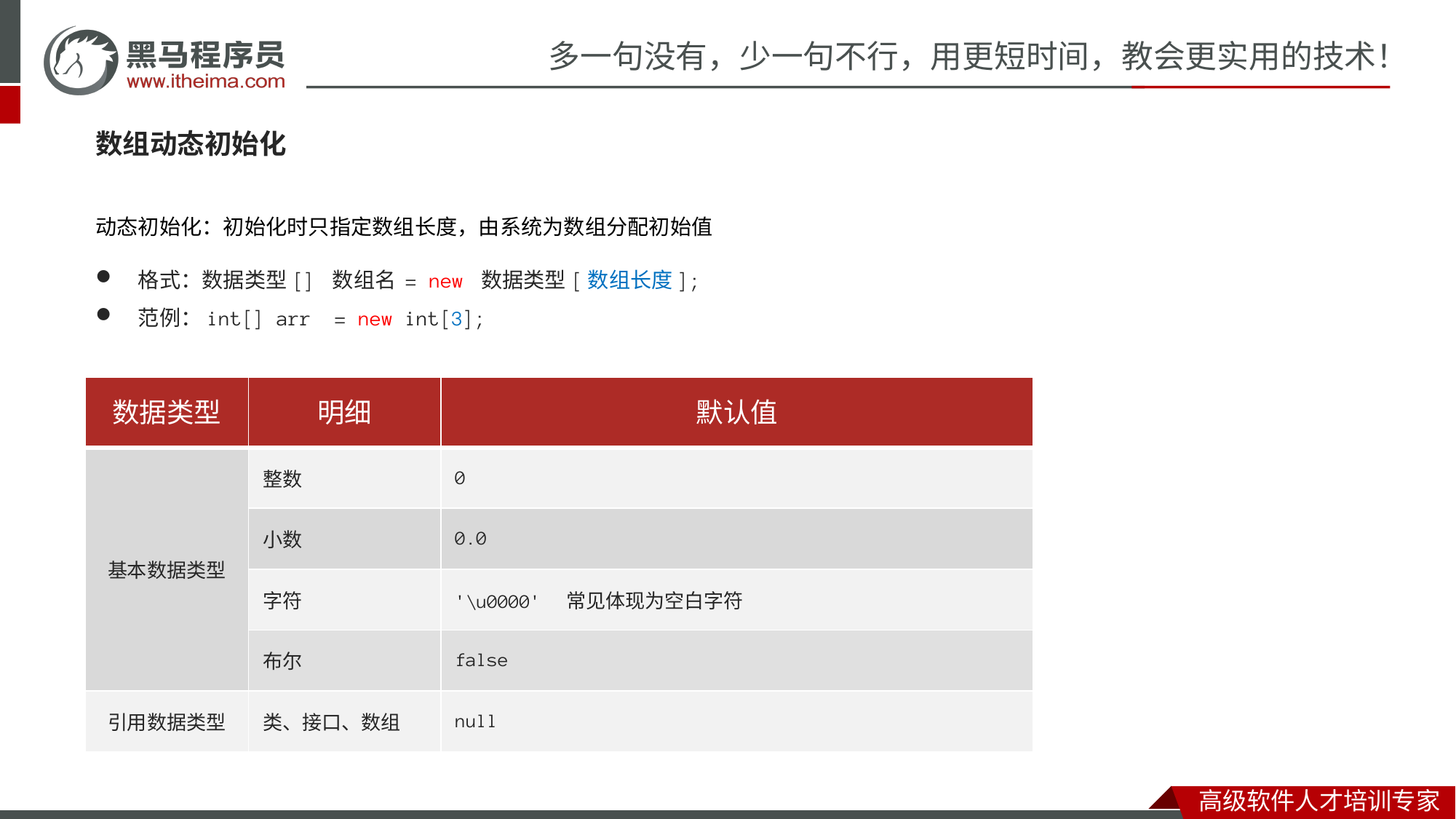

#
数组动态初始化
动态初始化：初始化时只指定数组长度，由系统为数组分配初始值
格式：数据类型[] 数组名 = new 数据类型[数组长度];
范例：int[] arr  = new int[3];
| 数据类型 | 明细 | 默认值 |
| --- | --- | --- |
| 基本数据类型 | 整数 | 0 |
| 整数常量 | 小数 | 0.0 |
| 小数常量 | 字符 | '\u0000' 常见体现为空白字符 |
| 字符常量 | 布尔 | false |
| 引用数据类型 | 类、接口、数组 | null |